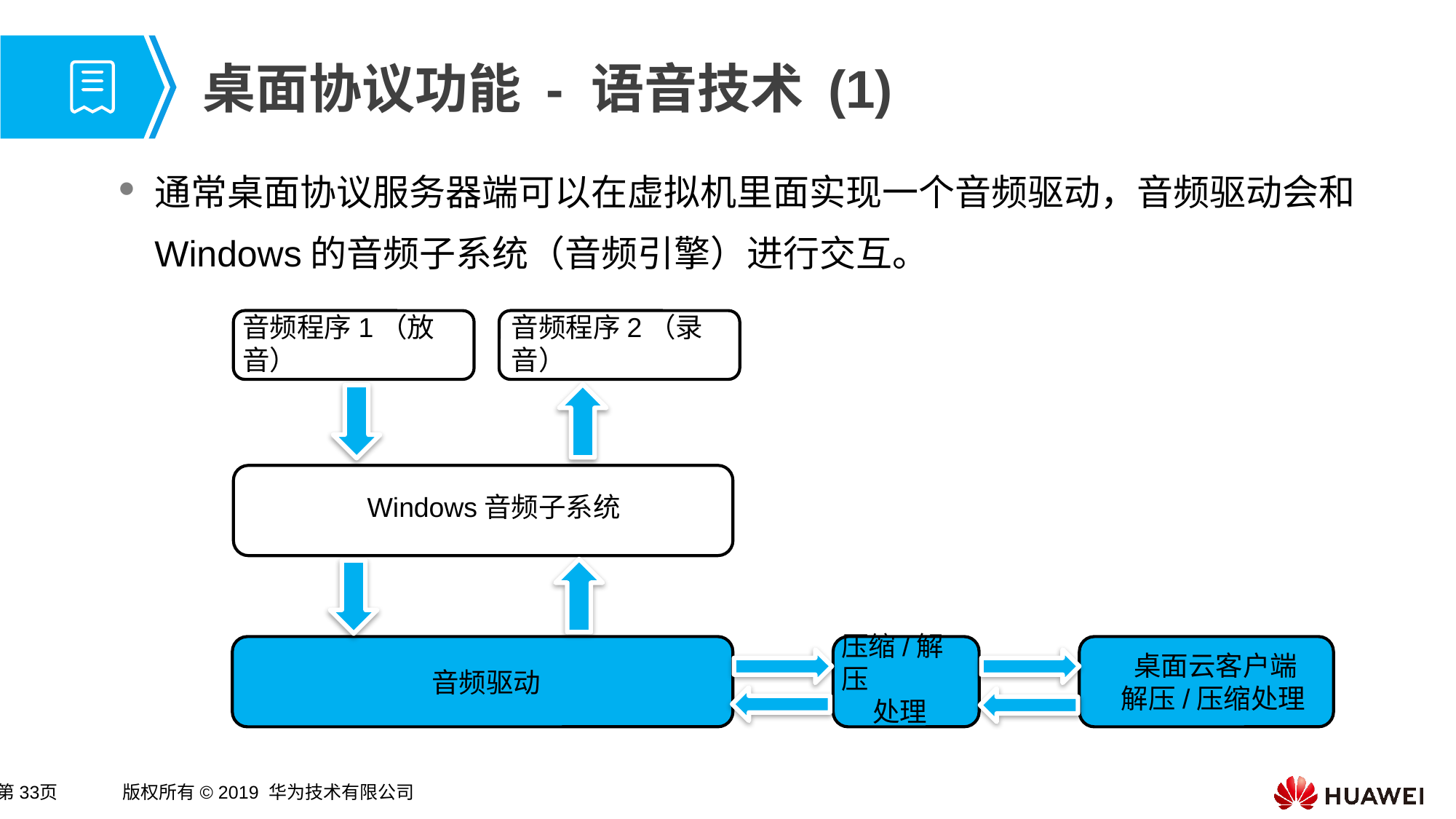

# 桌面协议功能 - 语音技术 (1)
通常桌面协议服务器端可以在虚拟机里面实现一个音频驱动，音频驱动会和Windows的音频子系统（音频引擎）进行交互。

音频程序1（放音）
音频程序2（录音）

Windows音频子系统

压缩/解压
    处理
 桌面云客户端
解压/压缩处理

音频驱动